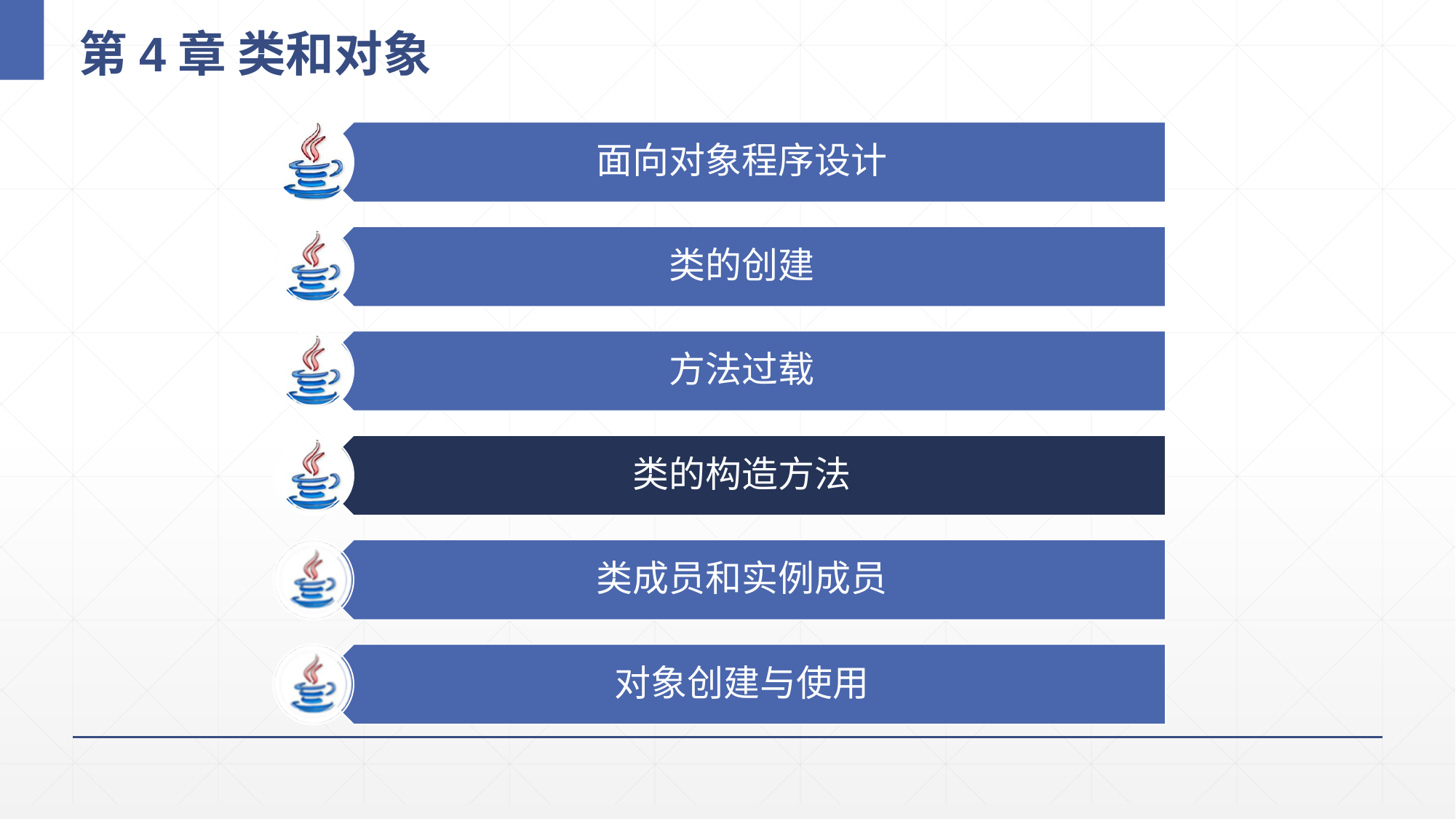

# 第4章 类和对象
面向对象程序设计
类的创建
方法过载
类的构造方法
类成员和实例成员
对象创建与使用